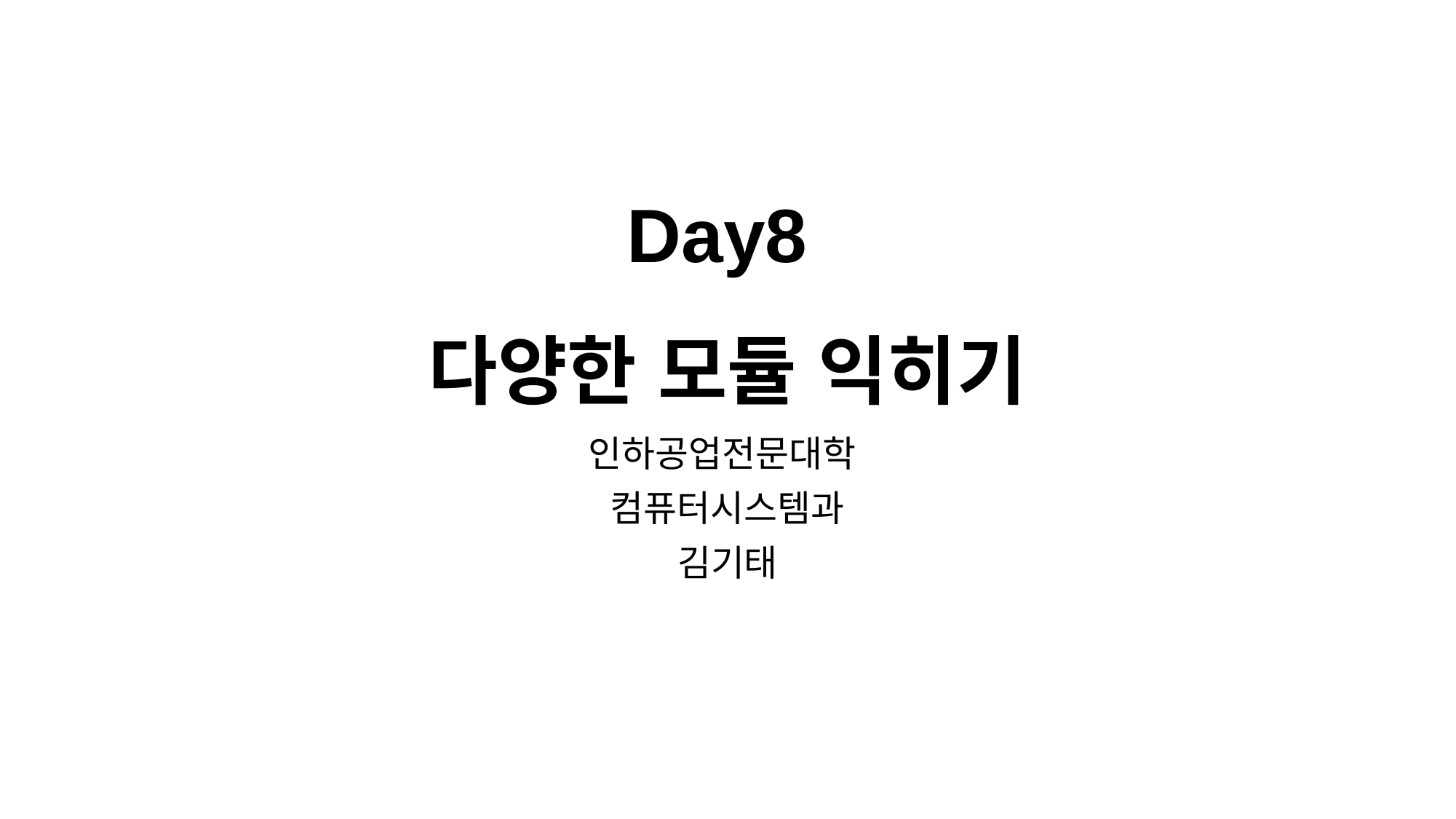

# Day8 다양한 모듈 익히기
인하공업전문대학
컴퓨터시스템과
김기태